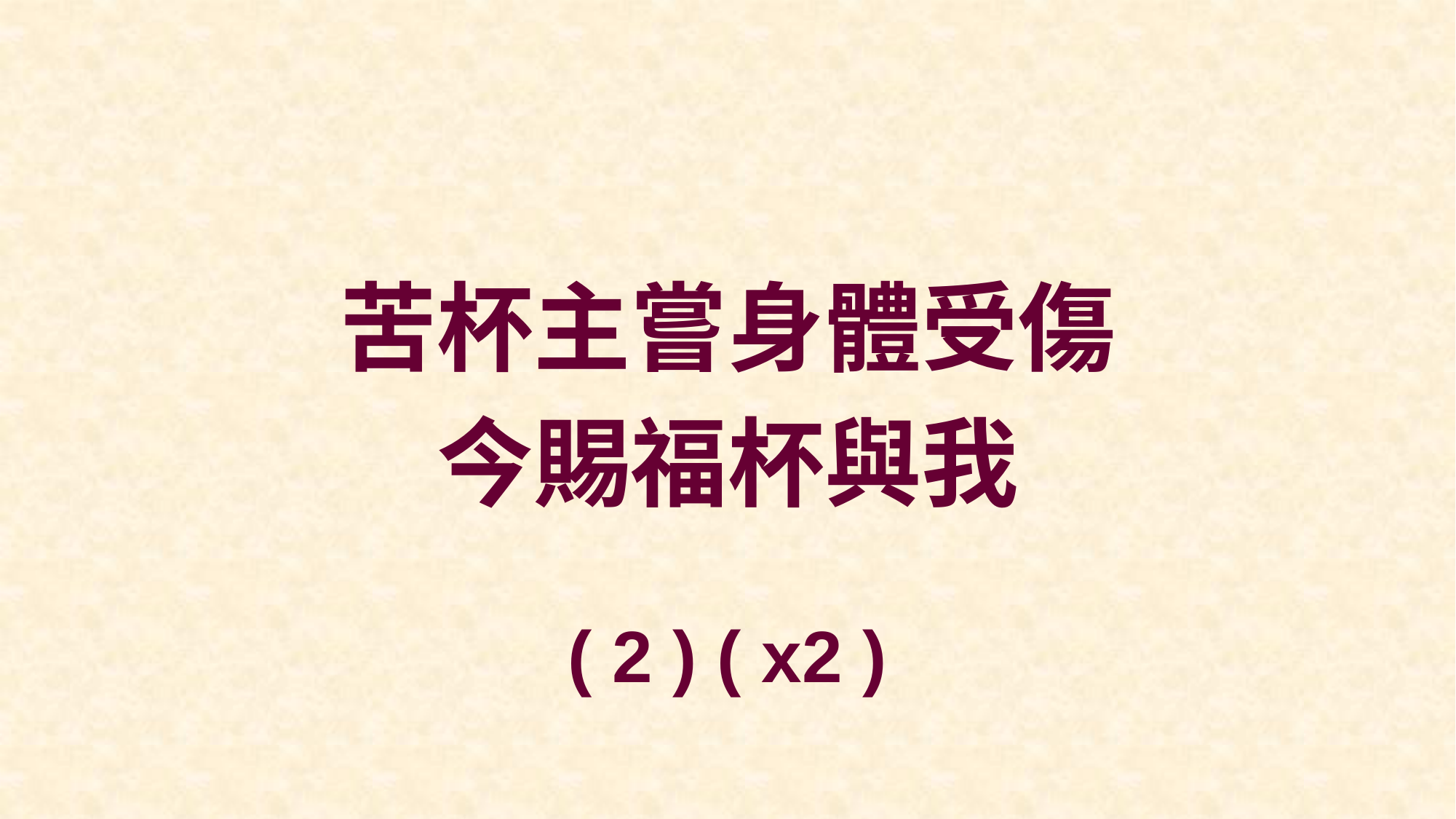

苦杯主嘗身體受傷
今賜福杯與我
( 2 ) ( x2 )